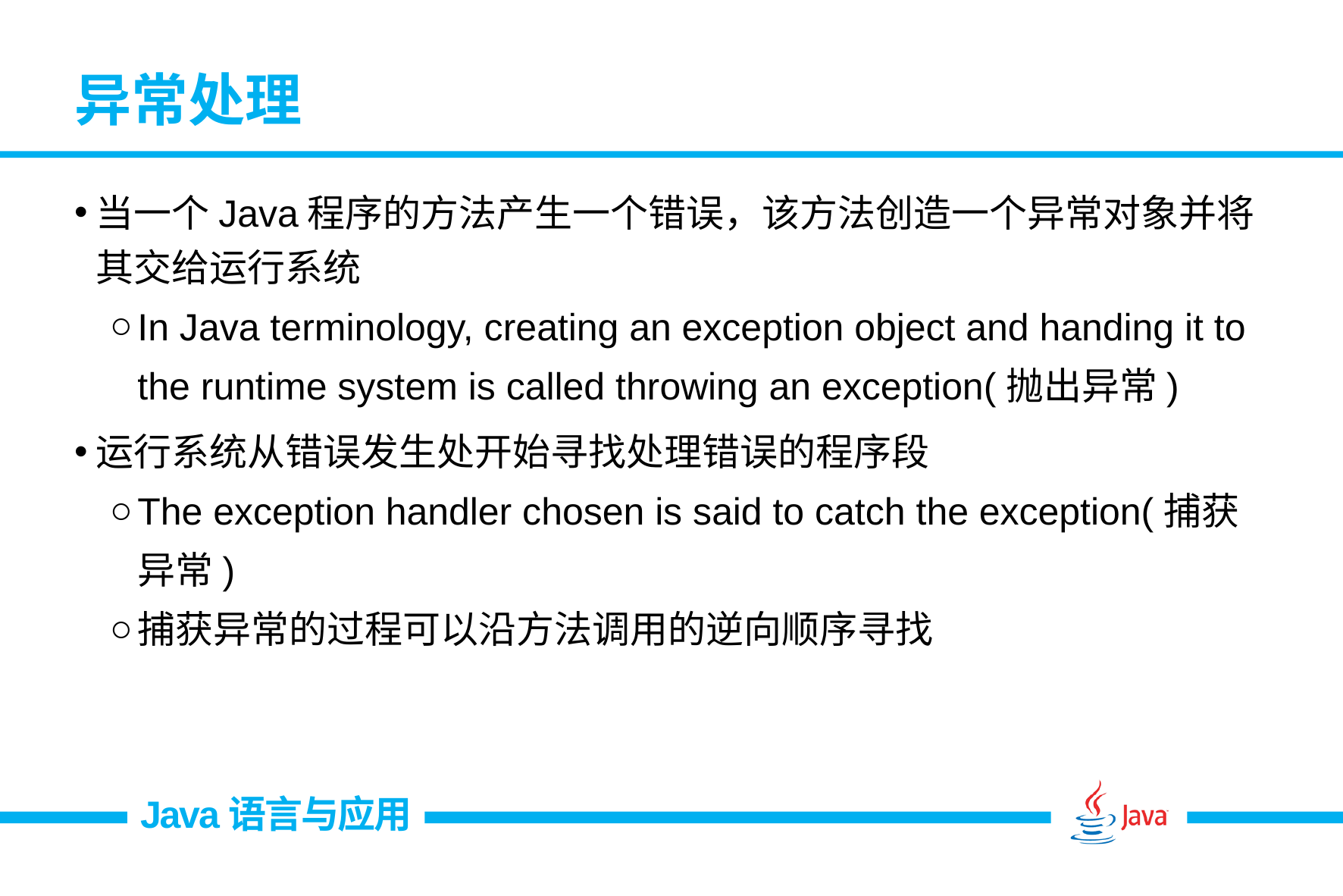

# 异常处理
当一个Java程序的方法产生一个错误，该方法创造一个异常对象并将其交给运行系统
In Java terminology, creating an exception object and handing it to the runtime system is called throwing an exception(抛出异常)
运行系统从错误发生处开始寻找处理错误的程序段
The exception handler chosen is said to catch the exception(捕获异常)
捕获异常的过程可以沿方法调用的逆向顺序寻找